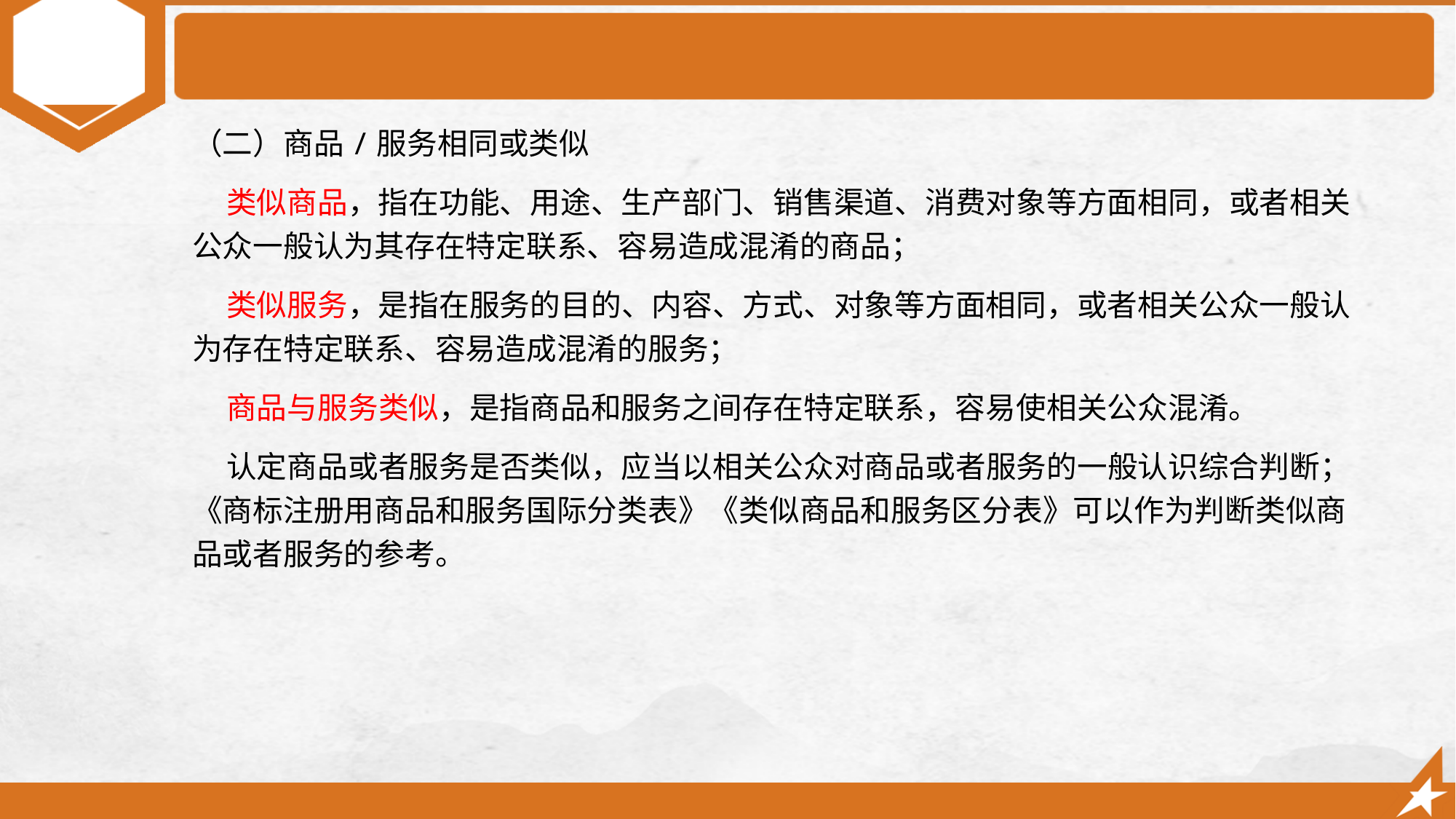

（二）商品/服务相同或类似
    类似商品，指在功能、用途、生产部门、销售渠道、消费对象等方面相同，或者相关公众一般认为其存在特定联系、容易造成混淆的商品；
    类似服务，是指在服务的目的、内容、方式、对象等方面相同，或者相关公众一般认为存在特定联系、容易造成混淆的服务；
    商品与服务类似，是指商品和服务之间存在特定联系，容易使相关公众混淆。
    认定商品或者服务是否类似，应当以相关公众对商品或者服务的一般认识综合判断；《商标注册用商品和服务国际分类表》《类似商品和服务区分表》可以作为判断类似商品或者服务的参考。